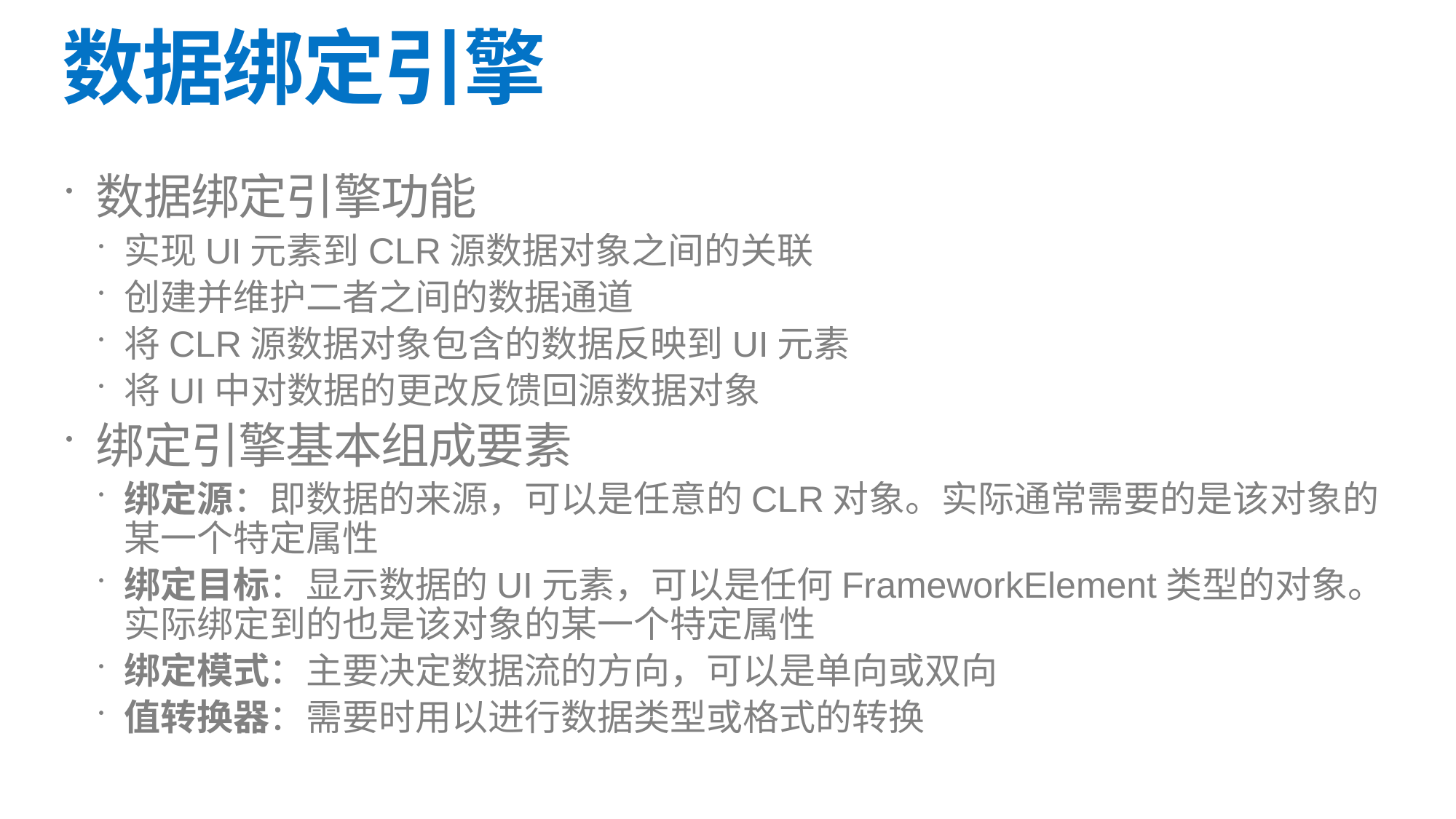

# 数据绑定引擎
数据绑定引擎功能
实现UI元素到CLR源数据对象之间的关联
创建并维护二者之间的数据通道
将CLR源数据对象包含的数据反映到UI元素
将UI中对数据的更改反馈回源数据对象
绑定引擎基本组成要素
绑定源：即数据的来源，可以是任意的CLR对象。实际通常需要的是该对象的某一个特定属性
绑定目标：显示数据的UI元素，可以是任何FrameworkElement类型的对象。实际绑定到的也是该对象的某一个特定属性
绑定模式：主要决定数据流的方向，可以是单向或双向
值转换器：需要时用以进行数据类型或格式的转换